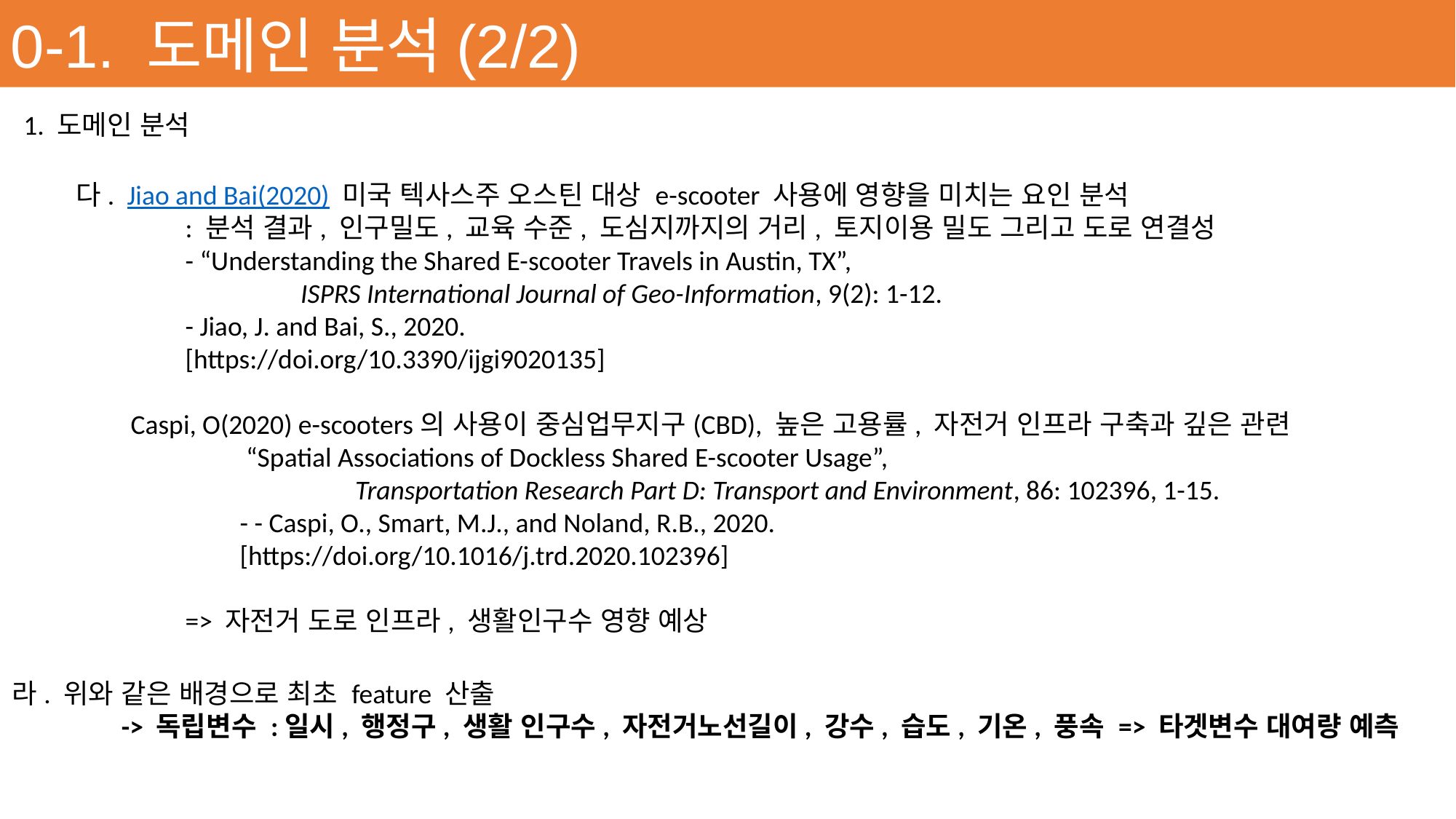

0-1. 도메인 분석(2/2)
1. 도메인 분석
다.  Jiao and Bai(2020) 미국 텍사스주 오스틴 대상 e-scooter 사용에 영향을 미치는 요인 분석
	: 분석 결과, 인구밀도, 교육 수준, 도심지까지의 거리, 토지이용 밀도 그리고 도로 연결성
	- “Understanding the Shared E-scooter Travels in Austin, TX”,
		 ISPRS International Journal of Geo-Information, 9(2): 1-12.
	- Jiao, J. and Bai, S., 2020.
	[https://doi.org/10.3390/ijgi9020135]

Caspi, O(2020) e-scooters의 사용이 중심업무지구(CBD), 높은 고용률, 자전거 인프라 구축과 깊은 관련
	 “Spatial Associations of Dockless Shared E-scooter Usage”,
		 Transportation Research Part D: Transport and Environment, 86: 102396, 1-15.
	- - Caspi, O., Smart, M.J., and Noland, R.B., 2020.
	[https://doi.org/10.1016/j.trd.2020.102396]

	=> 자전거 도로 인프라, 생활인구수 영향 예상
라. 위와 같은 배경으로 최초 feature 산출
	-> 독립변수 :일시, 행정구, 생활 인구수, 자전거노선길이, 강수, 습도, 기온, 풍속 => 타겟변수 대여량 예측